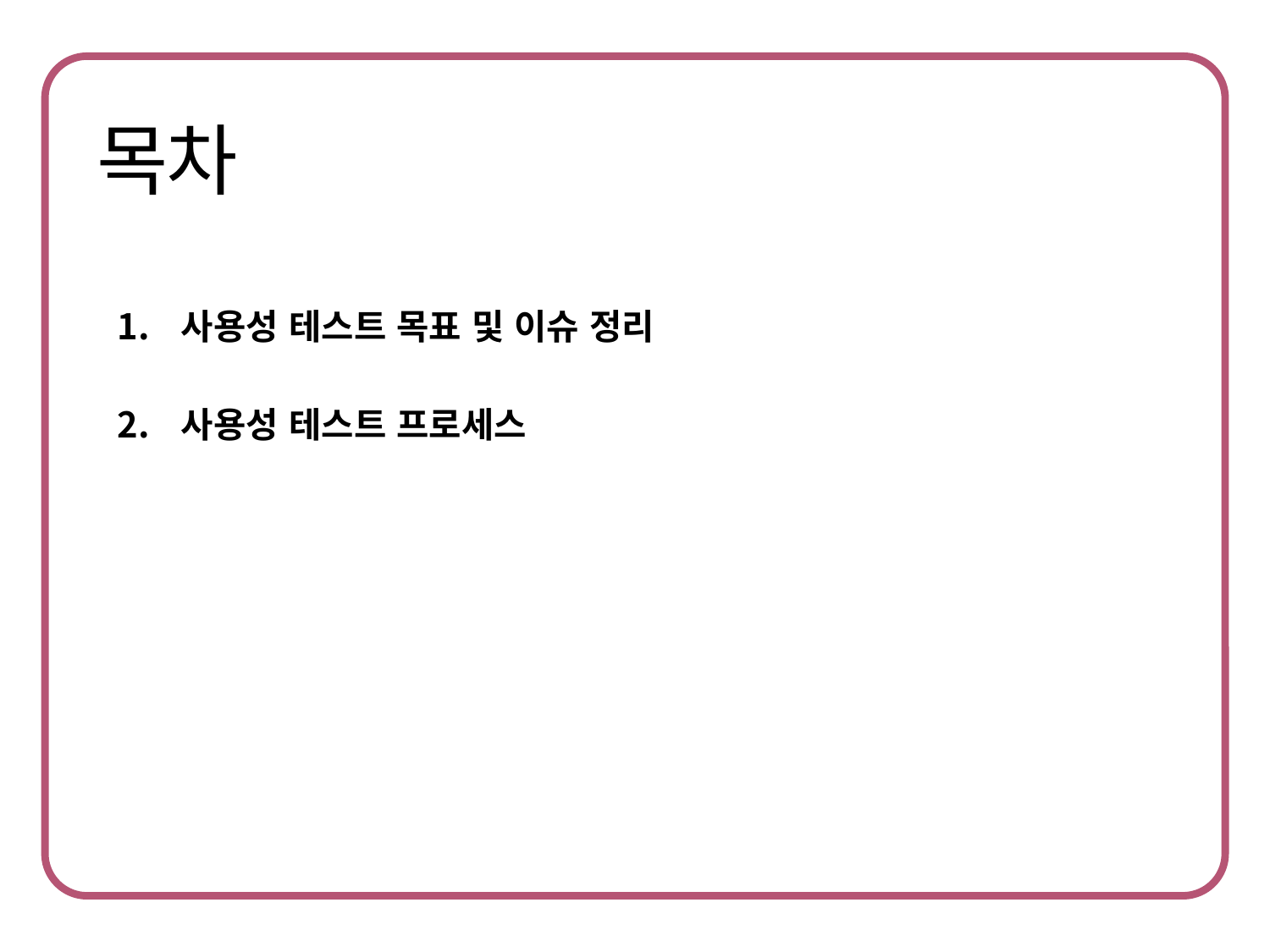

사용성 테스트 목표 및 이슈 정리
사용성 테스트 프로세스